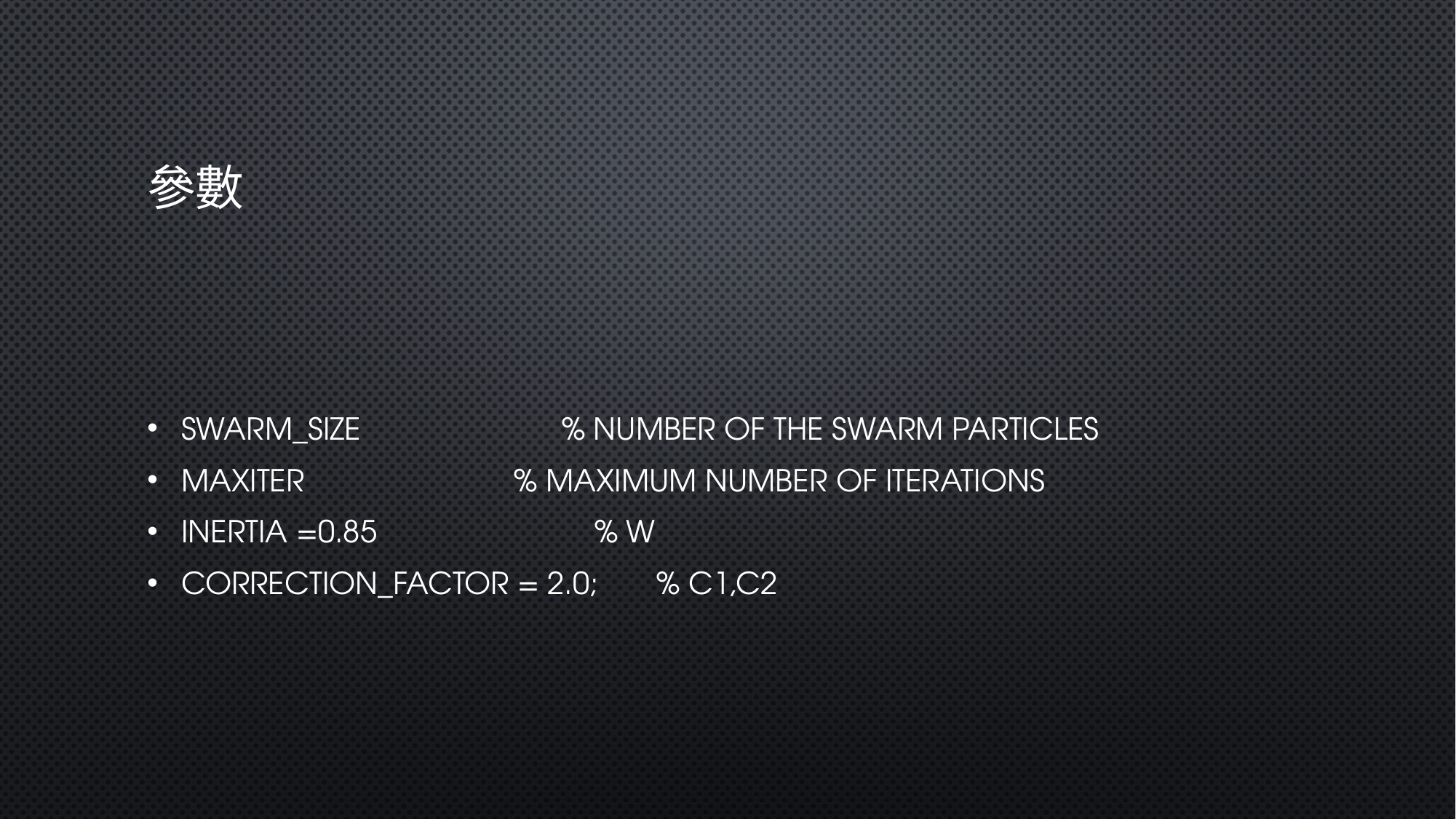

# 參數
swarm_size                        % number of the swarm particles
maxIter                         % maximum number of iterations
inertia =0.85                          % W
correction_factor = 2.0;       % c1,c2